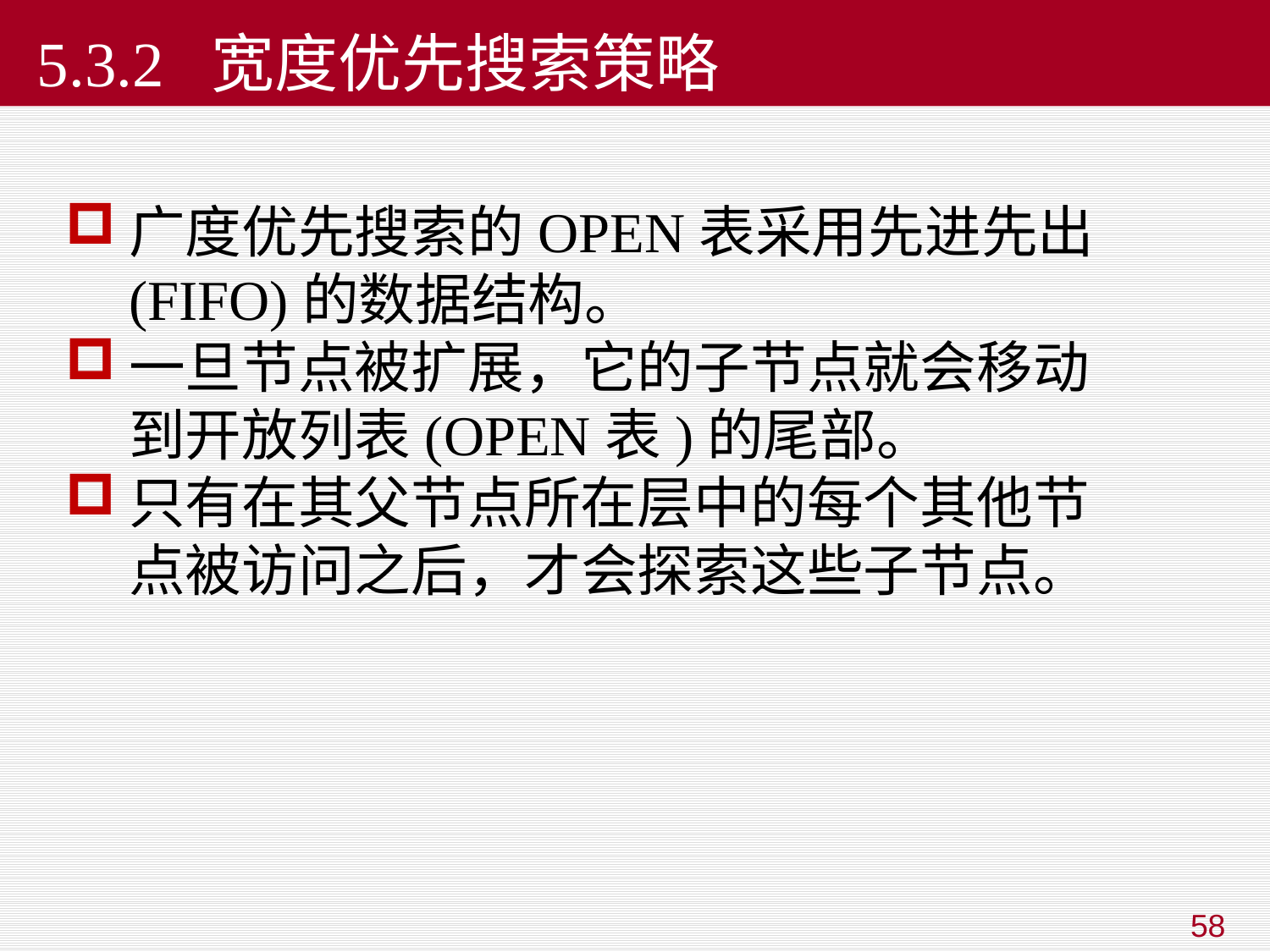

# 5.3.2  宽度优先搜索策略

广度优先搜索的OPEN表采用先进先出(FIFO)的数据结构。
一旦节点被扩展，它的子节点就会移动到开放列表(OPEN表)的尾部。
只有在其父节点所在层中的每个其他节点被访问之后，才会探索这些子节点。
58